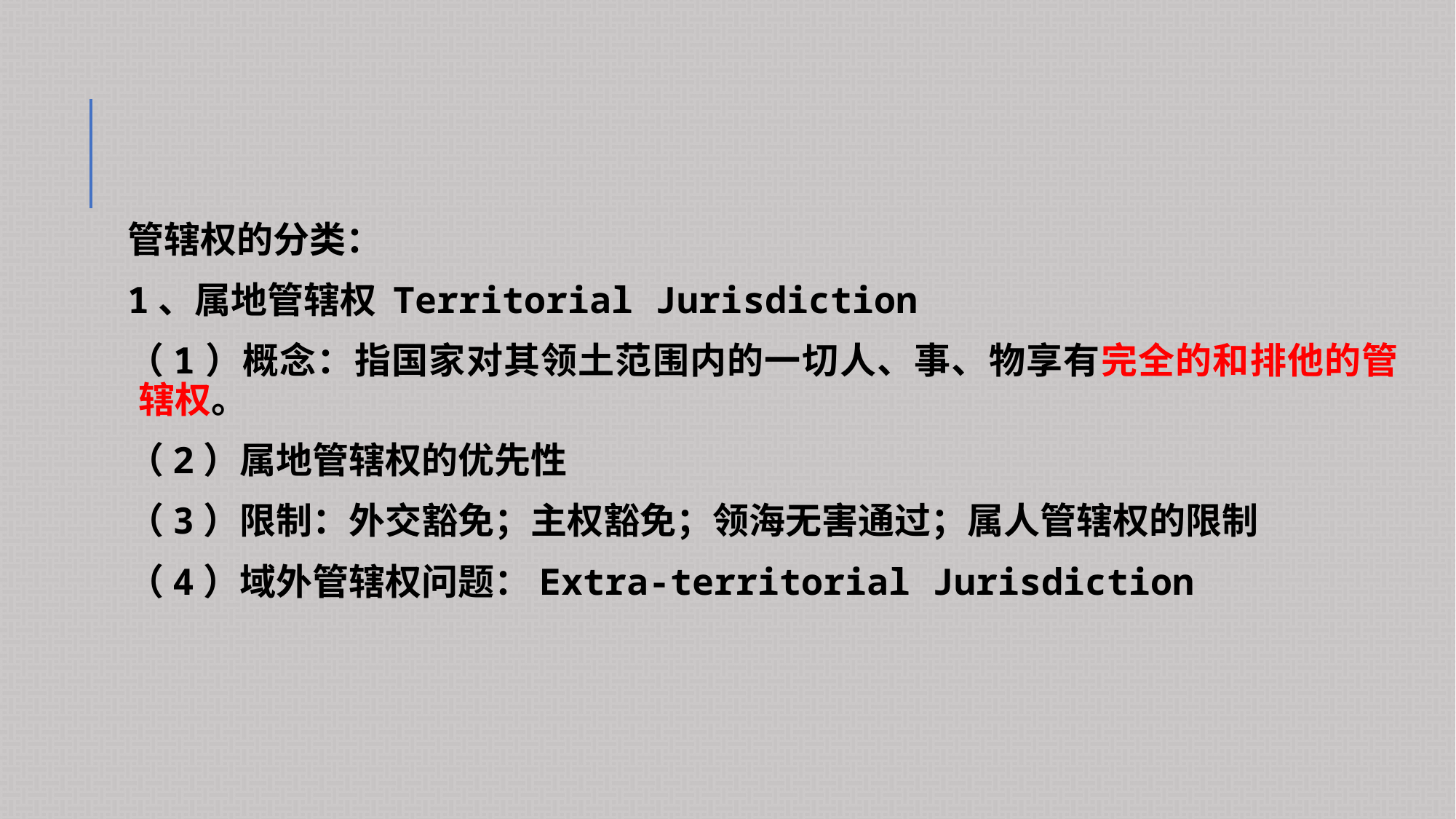

管辖权的分类：
1、属地管辖权 Territorial Jurisdiction
（1）概念：指国家对其领土范围内的一切人、事、物享有完全的和排他的管辖权。
（2）属地管辖权的优先性
（3）限制：外交豁免；主权豁免；领海无害通过；属人管辖权的限制
（4）域外管辖权问题：Extra-territorial Jurisdiction